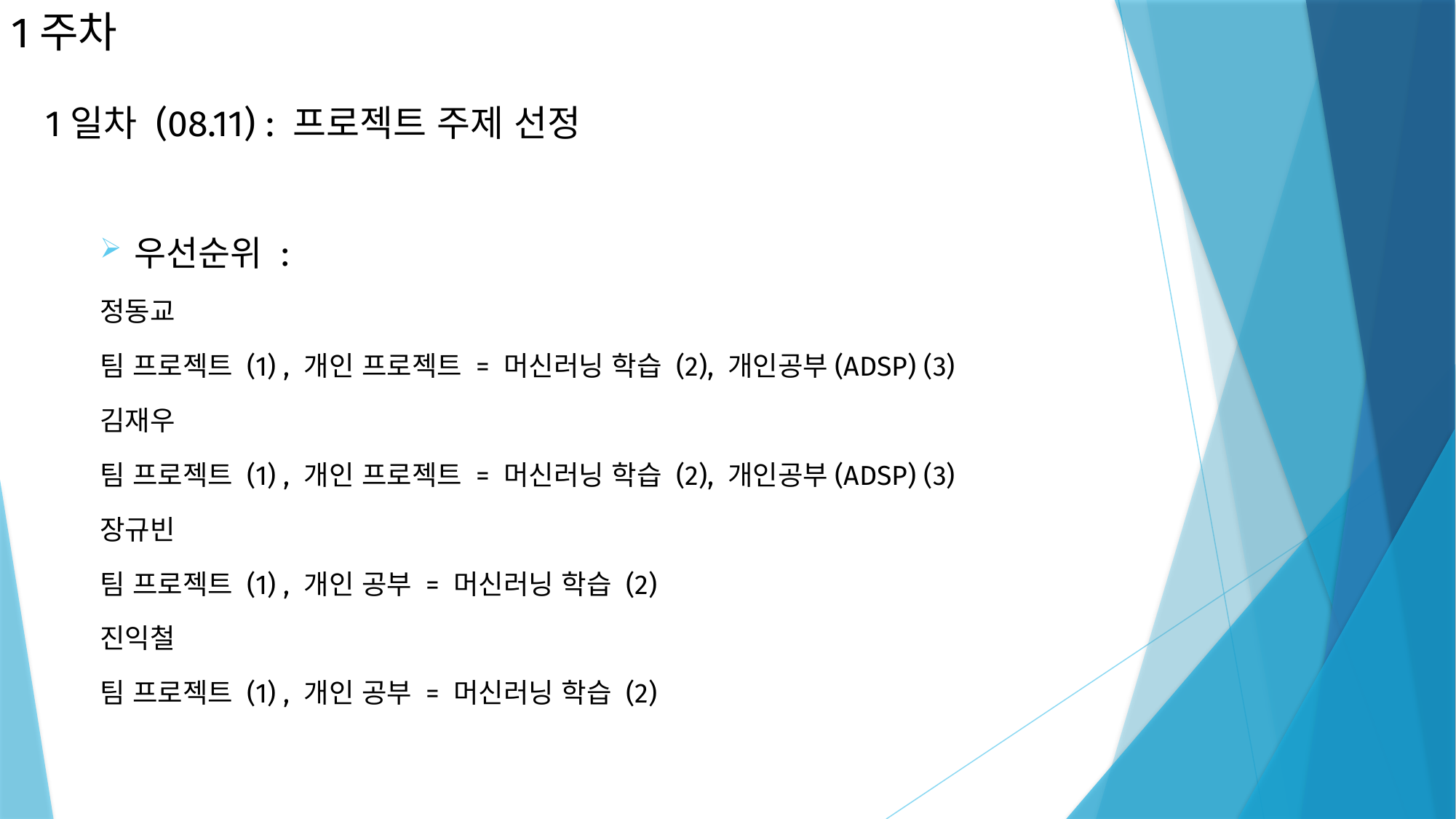

# 1주차
1일차 (08.11) : 프로젝트 주제 선정

우선순위 :
정동교
팀 프로젝트 (1) , 개인 프로젝트 = 머신러닝 학습 (2), 개인공부(ADSP) (3)
김재우
팀 프로젝트 (1) , 개인 프로젝트 = 머신러닝 학습 (2), 개인공부(ADSP) (3)
장규빈
팀 프로젝트 (1) , 개인 공부 = 머신러닝 학습 (2)
진익철
팀 프로젝트 (1) , 개인 공부 = 머신러닝 학습 (2)